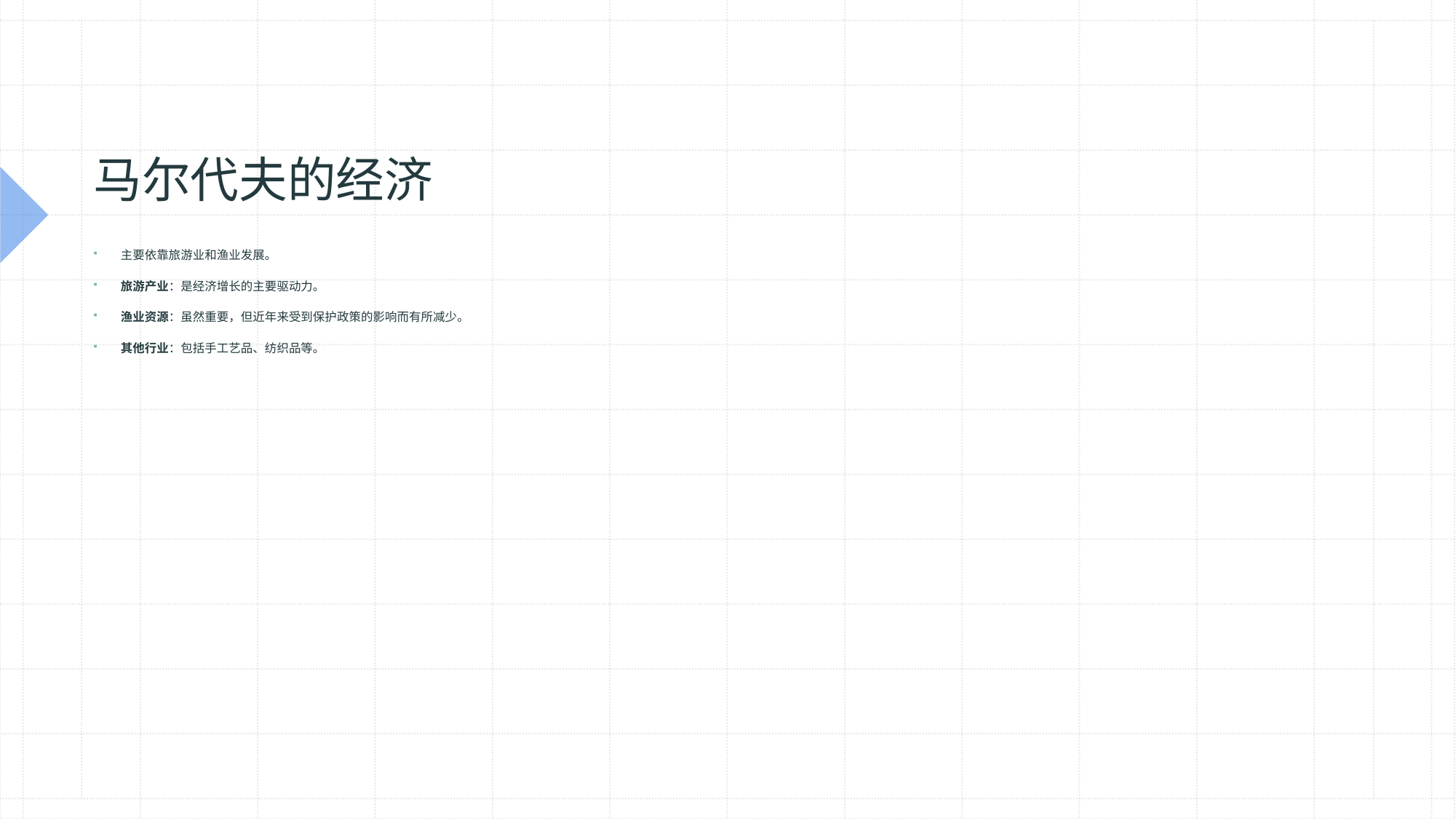

# 马尔代夫的经济
主要依靠旅游业和渔业发展。
旅游产业：是经济增长的主要驱动力。
渔业资源：虽然重要，但近年来受到保护政策的影响而有所减少。
其他行业：包括手工艺品、纺织品等。